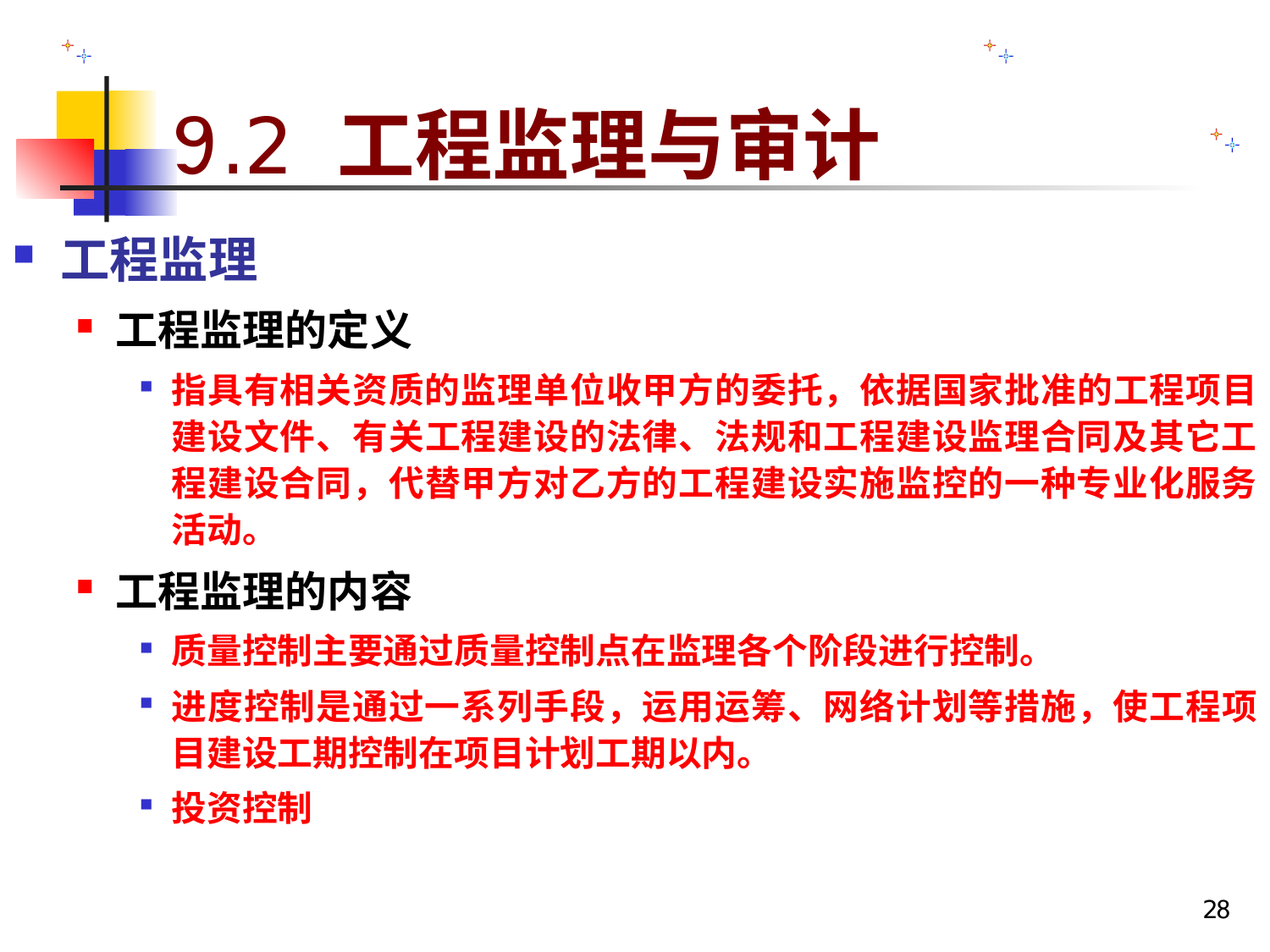

# 9.2 工程监理与审计
工程监理
工程监理的定义
指具有相关资质的监理单位收甲方的委托，依据国家批准的工程项目建设文件、有关工程建设的法律、法规和工程建设监理合同及其它工程建设合同，代替甲方对乙方的工程建设实施监控的一种专业化服务活动。
工程监理的内容
质量控制主要通过质量控制点在监理各个阶段进行控制。
进度控制是通过一系列手段，运用运筹、网络计划等措施，使工程项目建设工期控制在项目计划工期以内。
投资控制
28